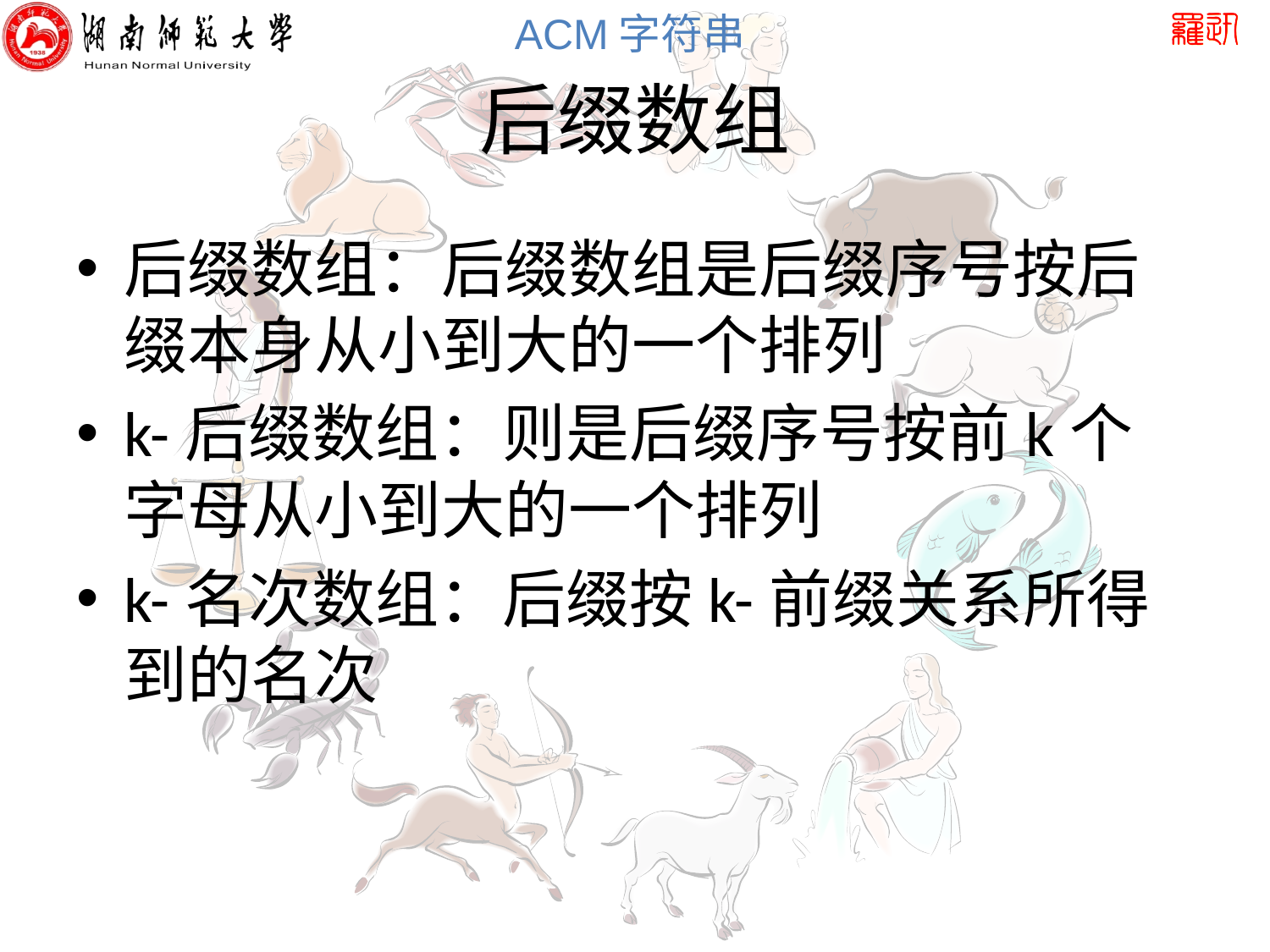

# 后缀数组
后缀数组：后缀数组是后缀序号按后缀本身从小到大的一个排列
k-后缀数组：则是后缀序号按前k个字母从小到大的一个排列
k-名次数组：后缀按k-前缀关系所得到的名次